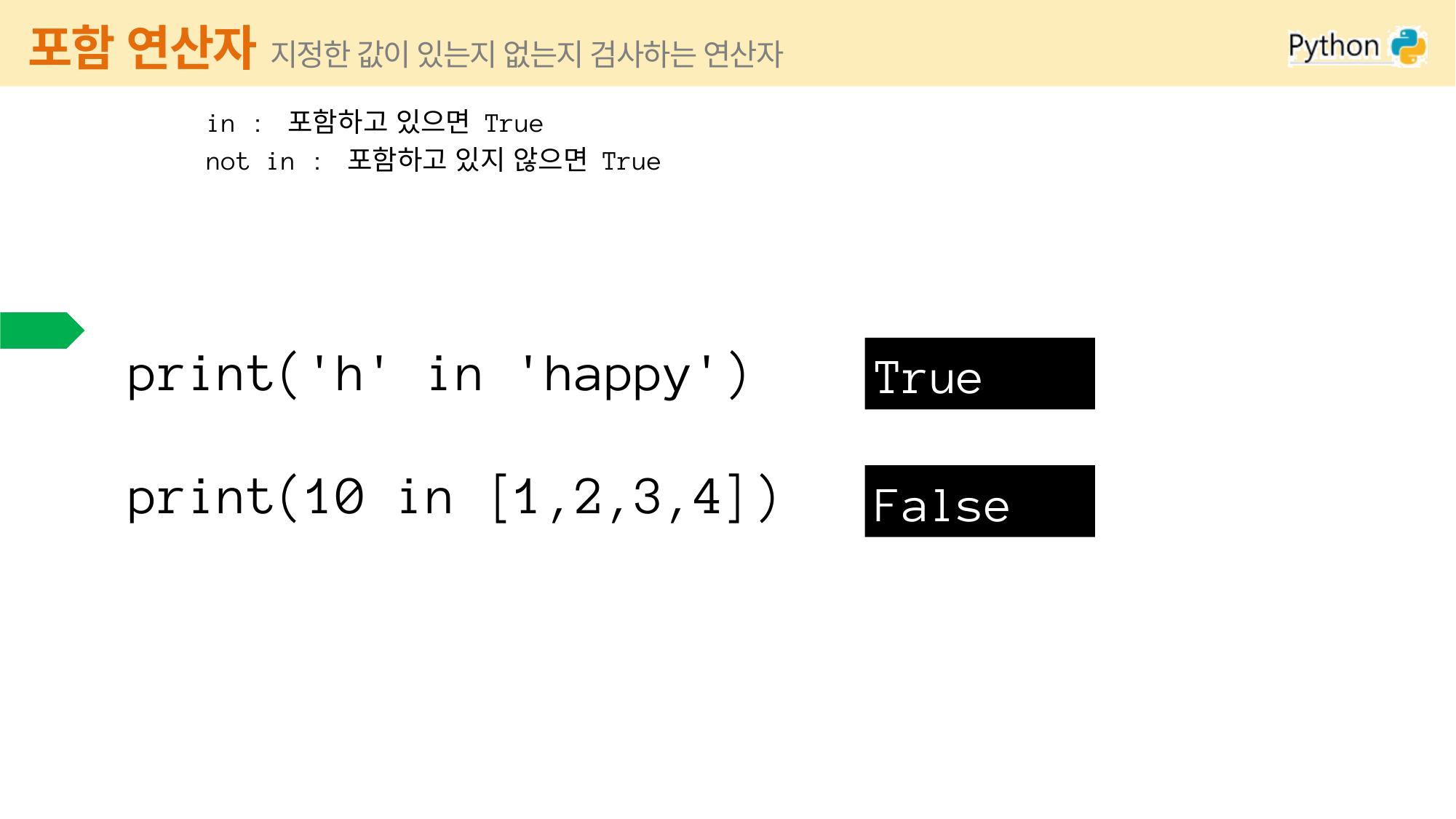

# 포함 연산자 지정한 값이 있는지 없는지 검사하는 연산자
in : 포함하고 있으면 True
not in : 포함하고 있지 않으면 True

코드
print('h' in 'happy')
True
print(10 in [1,2,3,4])
False